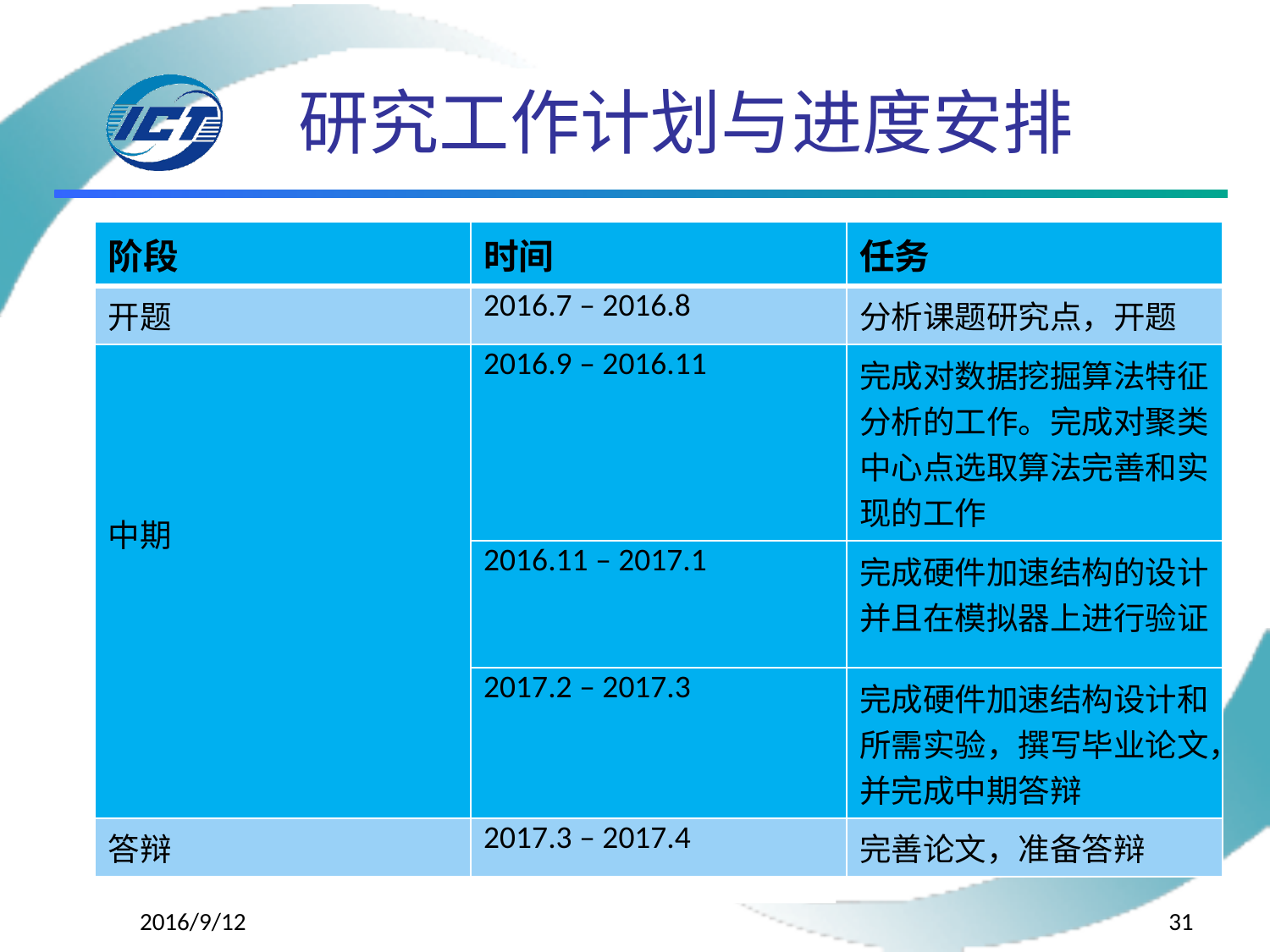

# 研究工作计划与进度安排

| 阶段 | 时间 | 任务 |
| --- | --- | --- |
| 开题 | 2016.7 – 2016.8 | 分析课题研究点，开题 |
| 中期 | 2016.9 – 2016.11 | 完成对数据挖掘算法特征分析的工作。完成对聚类中心点选取算法完善和实现的工作 |
|  | 2016.11 – 2017.1 | 完成硬件加速结构的设计并且在模拟器上进行验证 |
|  | 2017.2 – 2017.3 | 完成硬件加速结构设计和所需实验，撰写毕业论文，并完成中期答辩 |
| 答辩 | 2017.3 – 2017.4 | 完善论文，准备答辩 |
2016/9/12
31